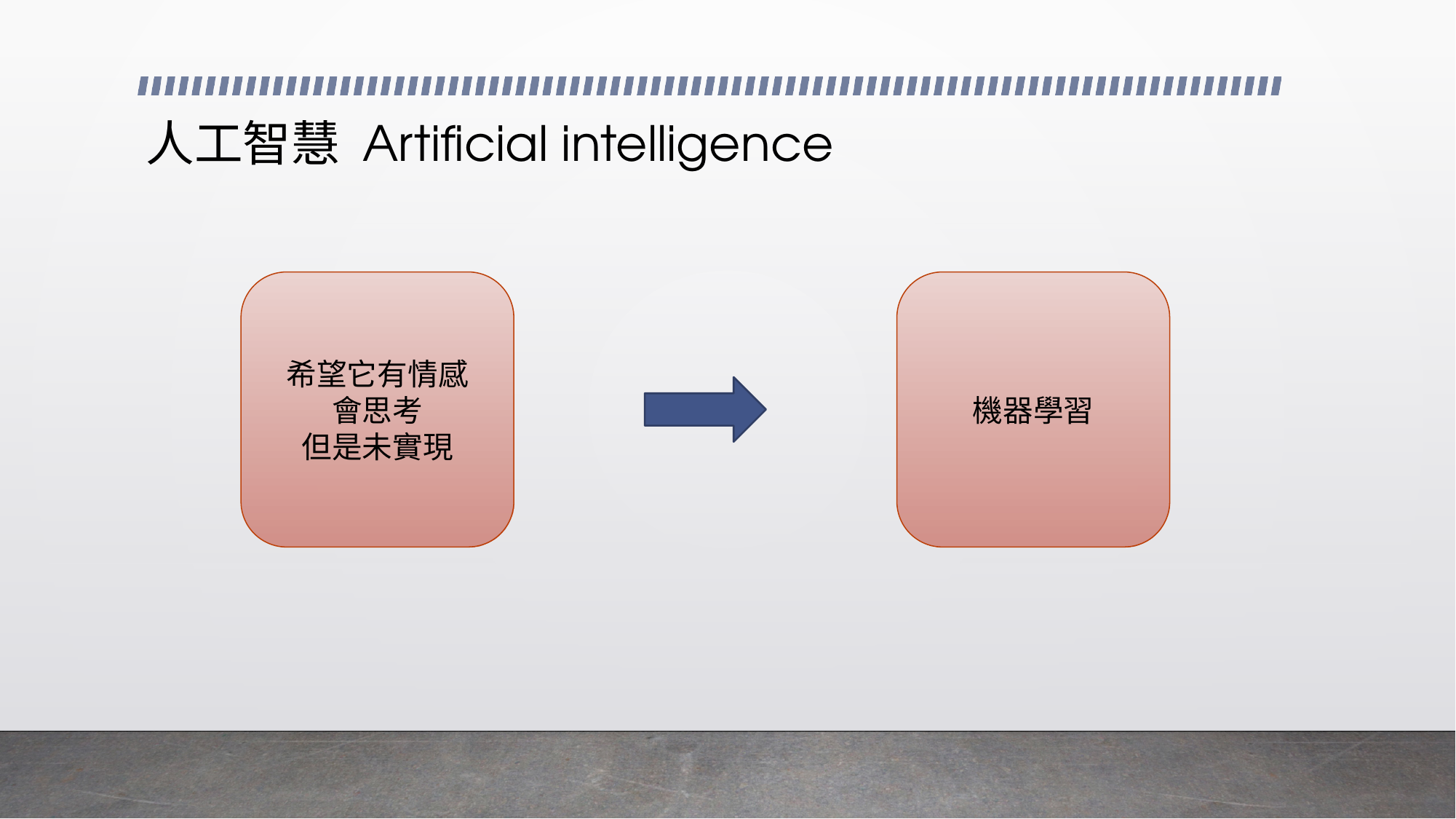

# 人工智慧 Artificial intelligence
希望它有情感
會思考
但是未實現
機器學習